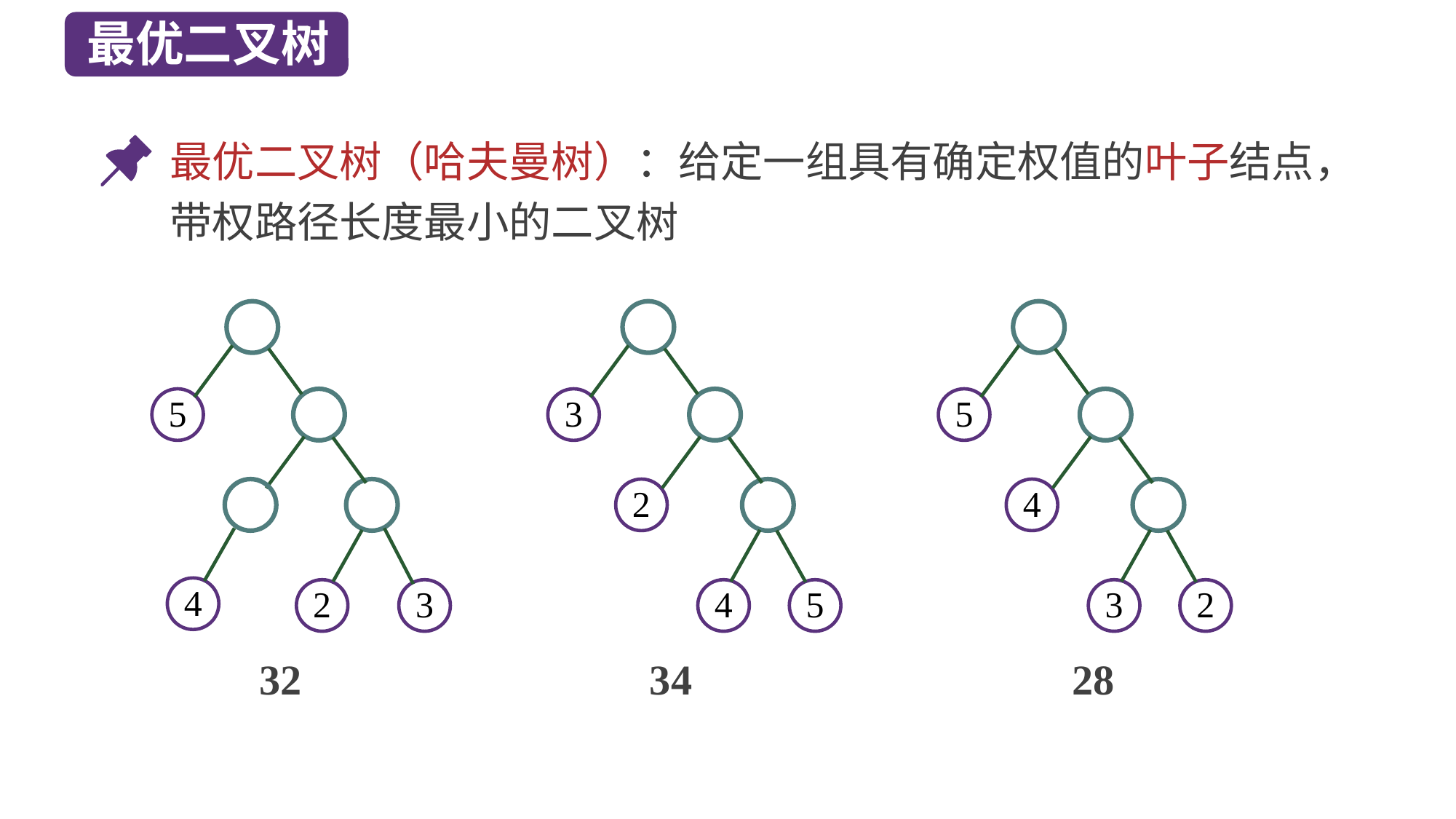

最优二叉树

最优二叉树（哈夫曼树）：给定一组具有确定权值的叶子结点，带权路径长度最小的二叉树

5

4
2
3

3

2

4
5

5

4

3
2
32                                 34                                    28